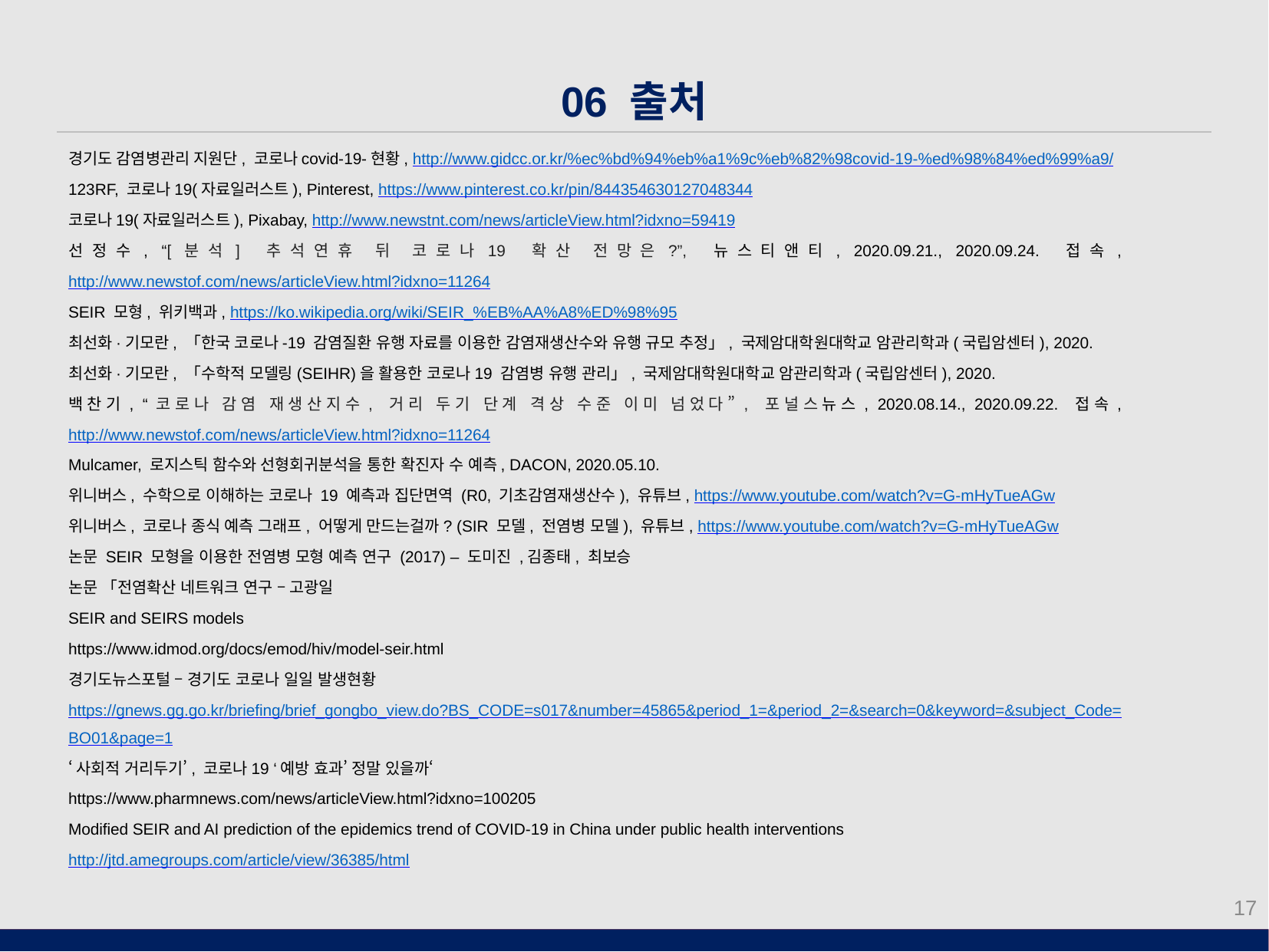

06 출처
경기도 감염병관리 지원단, 코로나covid-19-현황, http://www.gidcc.or.kr/%ec%bd%94%eb%a1%9c%eb%82%98covid-19-%ed%98%84%ed%99%a9/
123RF, 코로나19(자료일러스트), Pinterest, https://www.pinterest.co.kr/pin/844354630127048344
코로나19(자료일러스트), Pixabay, http://www.newstnt.com/news/articleView.html?idxno=59419
선정수, “[분석] 추석연휴 뒤 코로나19 확산 전망은?”, 뉴스티앤티, 2020.09.21., 2020.09.24. 접속, http://www.newstof.com/news/articleView.html?idxno=11264
SEIR 모형, 위키백과, https://ko.wikipedia.org/wiki/SEIR_%EB%AA%A8%ED%98%95
최선화·기모란, 「한국 코로나-19 감염질환 유행 자료를 이용한 감염재생산수와 유행 규모 추정」, 국제암대학원대학교 암관리학과(국립암센터), 2020.
최선화·기모란, 「수학적 모델링(SEIHR)을 활용한 코로나19 감염병 유행 관리」, 국제암대학원대학교 암관리학과(국립암센터), 2020.
백찬기, “코로나 감염 재생산지수, 거리 두기 단계 격상 수준 이미 넘었다”, 포널스뉴스, 2020.08.14., 2020.09.22. 접속, http://www.newstof.com/news/articleView.html?idxno=11264
Mulcamer, 로지스틱 함수와 선형회귀분석을 통한 확진자 수 예측, DACON, 2020.05.10.
위니버스, 수학으로 이해하는 코로나 19 예측과 집단면역 (R0, 기초감염재생산수), 유튜브, https://www.youtube.com/watch?v=G-mHyTueAGw
위니버스, 코로나 종식 예측 그래프, 어떻게 만드는걸까? (SIR 모델, 전염병 모델), 유튜브, https://www.youtube.com/watch?v=G-mHyTueAGw
논문 SEIR 모형을 이용한 전염병 모형 예측 연구 (2017) – 도미진 ,김종태, 최보승
논문 「전염확산 네트워크 연구 – 고광일
SEIR and SEIRS models
https://www.idmod.org/docs/emod/hiv/model-seir.html
경기도뉴스포털 – 경기도 코로나 일일 발생현황
https://gnews.gg.go.kr/briefing/brief_gongbo_view.do?BS_CODE=s017&number=45865&period_1=&period_2=&search=0&keyword=&subject_Code=BO01&page=1
‘사회적 거리두기’, 코로나19 ‘예방 효과’ 정말 있을까‘
https://www.pharmnews.com/news/articleView.html?idxno=100205
Modified SEIR and AI prediction of the epidemics trend of COVID-19 in China under public health interventions
http://jtd.amegroups.com/article/view/36385/html

17